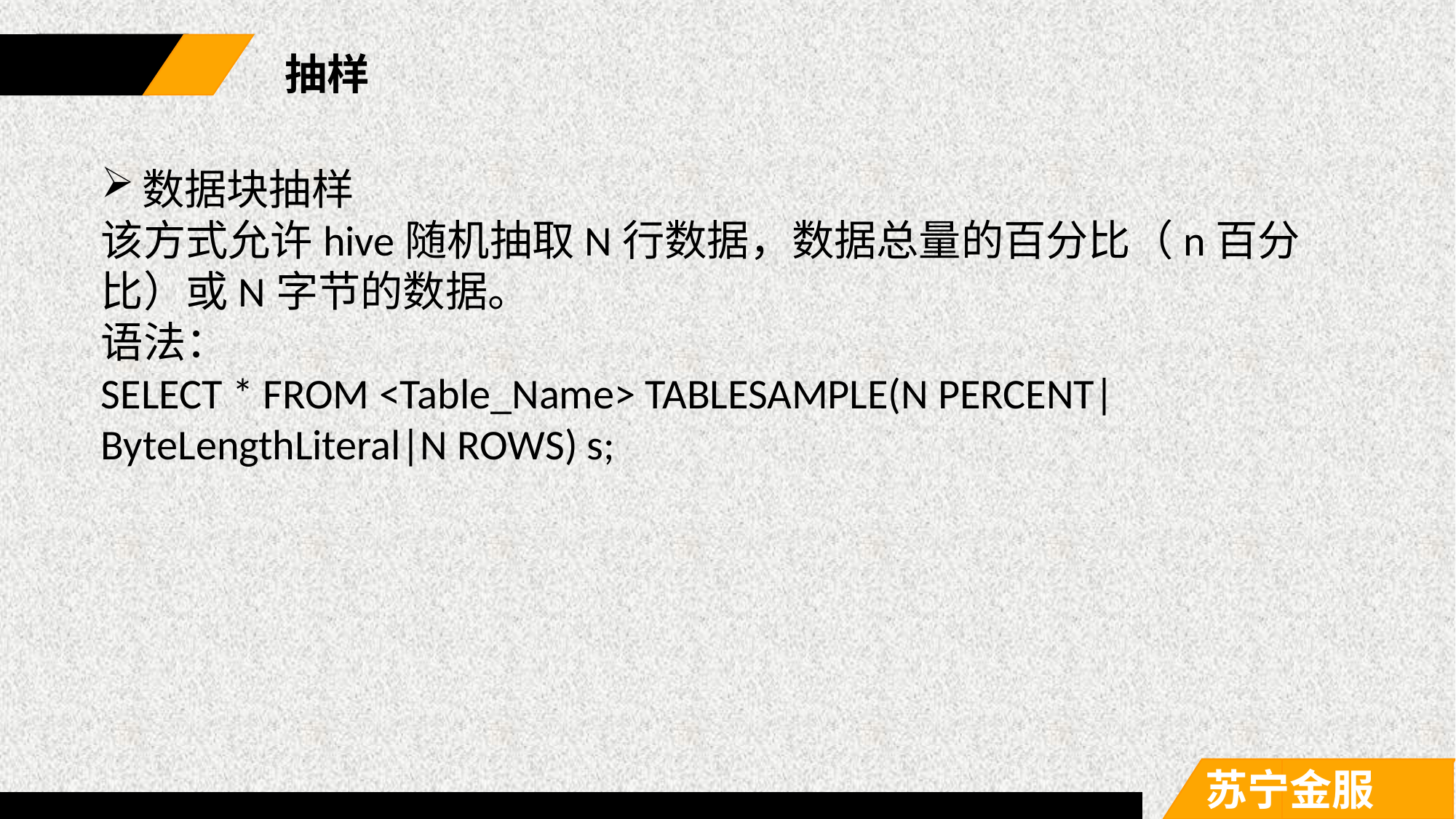

抽样
数据块抽样
该方式允许hive随机抽取N行数据，数据总量的百分比（n百分比）或N字节的数据。
语法：
SELECT * FROM <Table_Name> TABLESAMPLE(N PERCENT|ByteLengthLiteral|N ROWS) s;